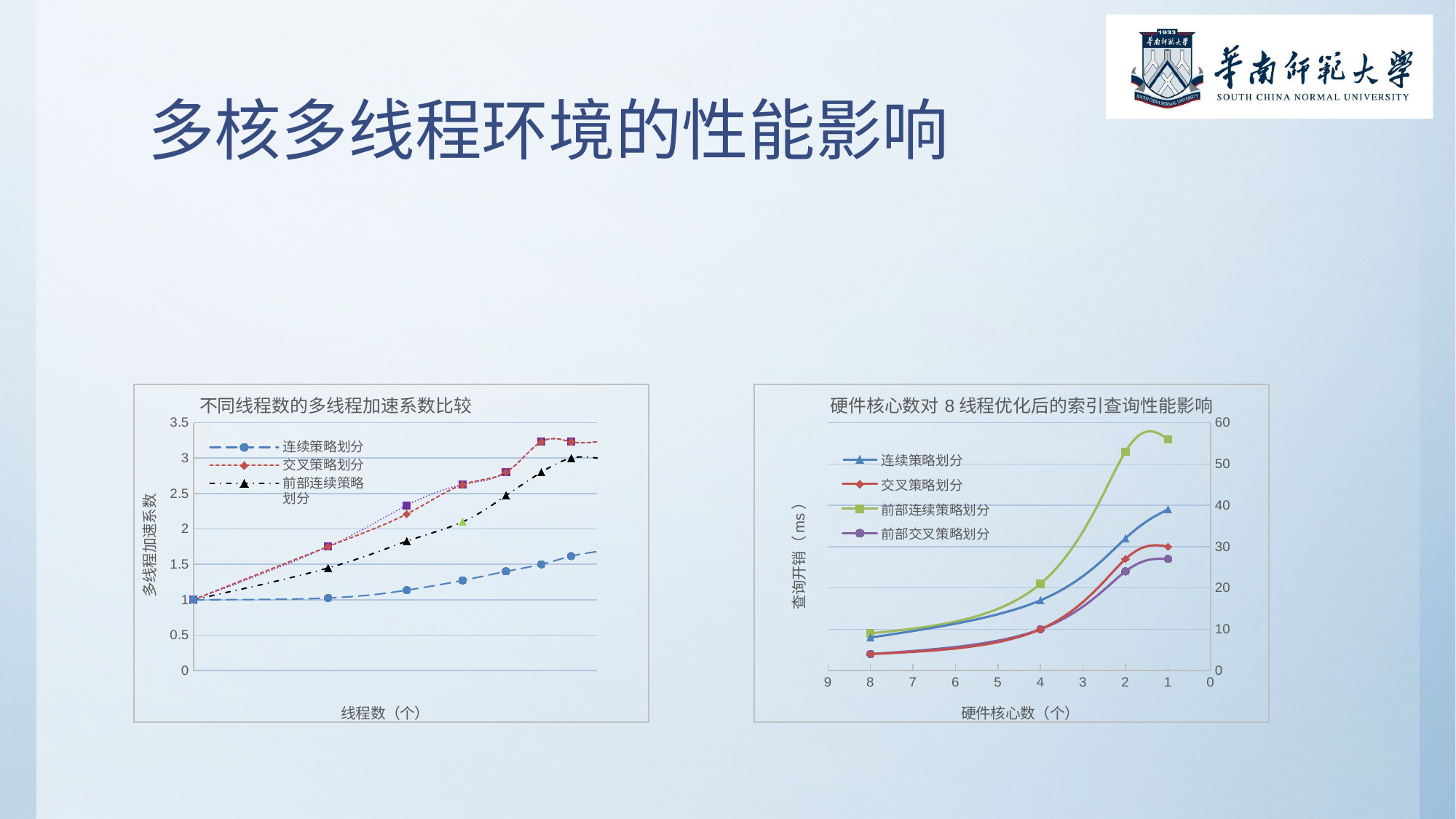

# 多核多线程环境的性能影响

### Chart: 硬件核心数对8线程优化后的索引查询性能影响

| Category | 连续策略划分 | 交叉策略划分 | 前部连续策略划分 | 前部交叉策略划分 |
|---|---|---|---|---|

### Chart: 不同线程数的多线程加速系数比较

| Category | 连续策略划分 | 交叉策略划分 | 前部连续策略划分 | 前部交叉策略划分 |
|---|---|---|---|---|